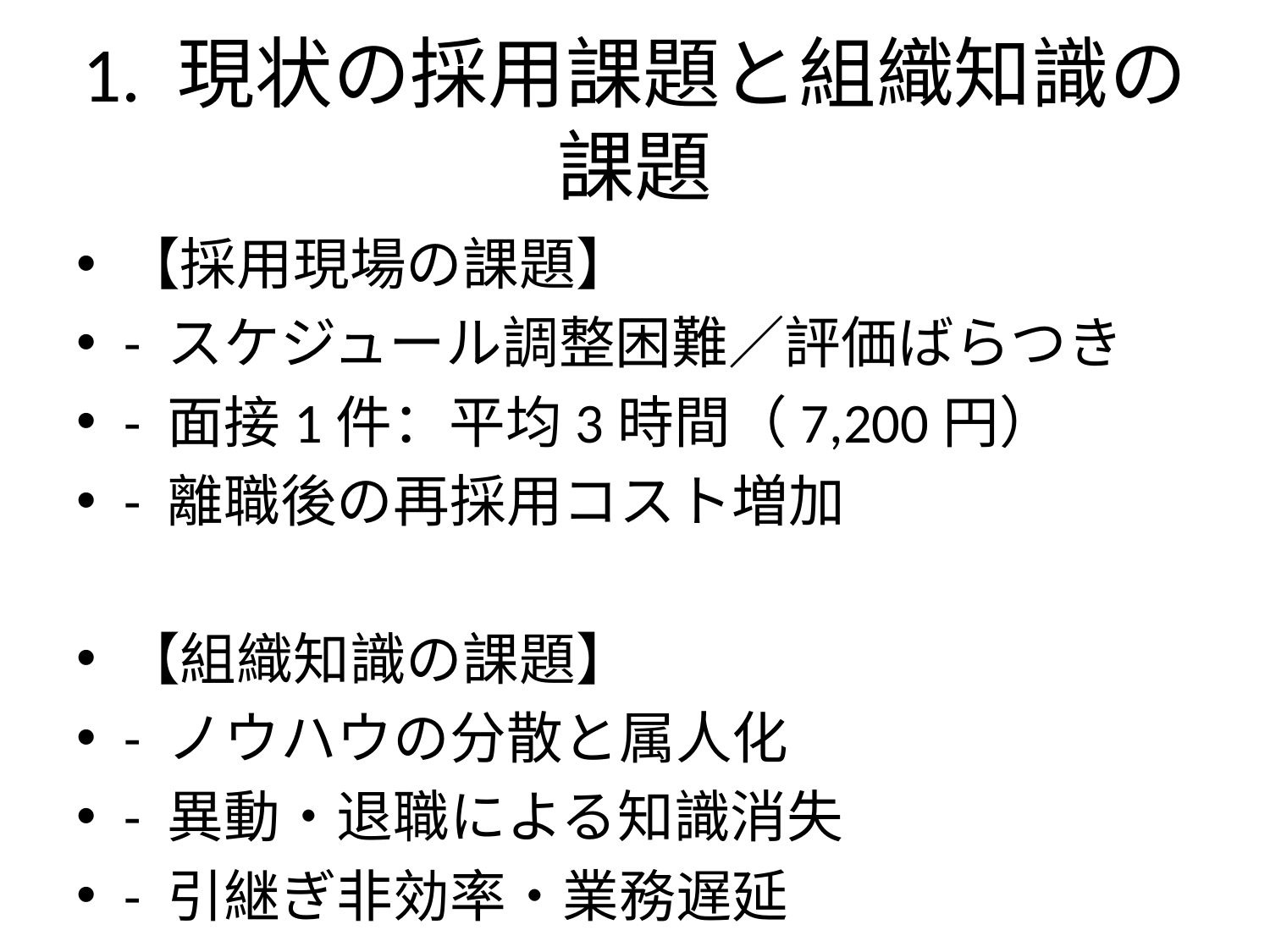

# 1. 現状の採用課題と組織知識の課題
【採用現場の課題】
- スケジュール調整困難／評価ばらつき
- 面接1件：平均3時間（7,200円）
- 離職後の再採用コスト増加

【組織知識の課題】
- ノウハウの分散と属人化
- 異動・退職による知識消失
- 引継ぎ非効率・業務遅延